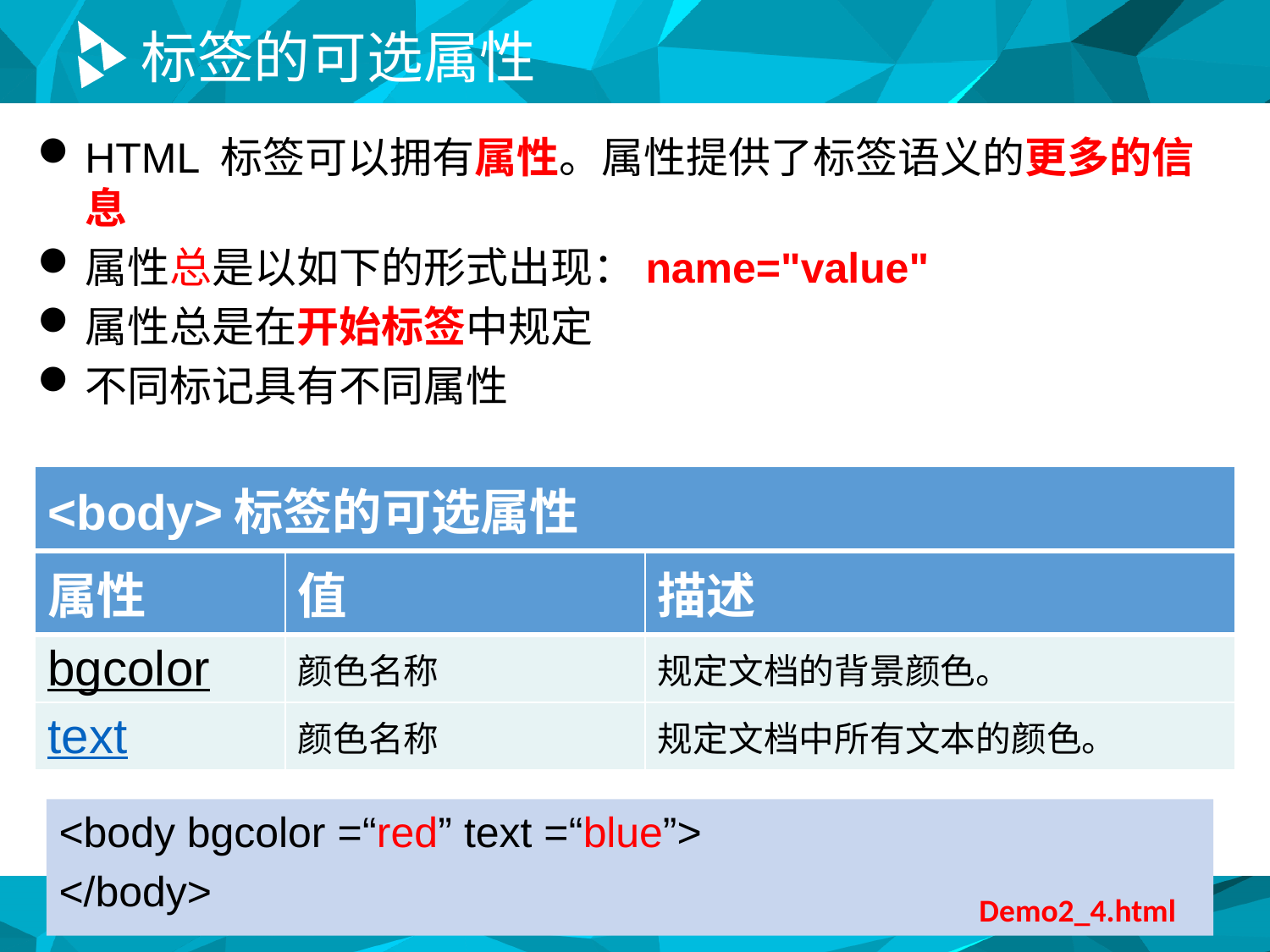

# 标签的可选属性
HTML 标签可以拥有属性。属性提供了标签语义的更多的信息
属性总是以如下的形式出现：name="value"
属性总是在开始标签中规定
不同标记具有不同属性
| <body>标签的可选属性 |  |  |
| --- | --- | --- |
| 属性 | 值 | 描述 |
| bgcolor | 颜色名称 | 规定文档的背景颜色。 |
| text | 颜色名称 | 规定文档中所有文本的颜色。 |
<body bgcolor =“red” text =“blue”>
</body>
Demo2_4.html